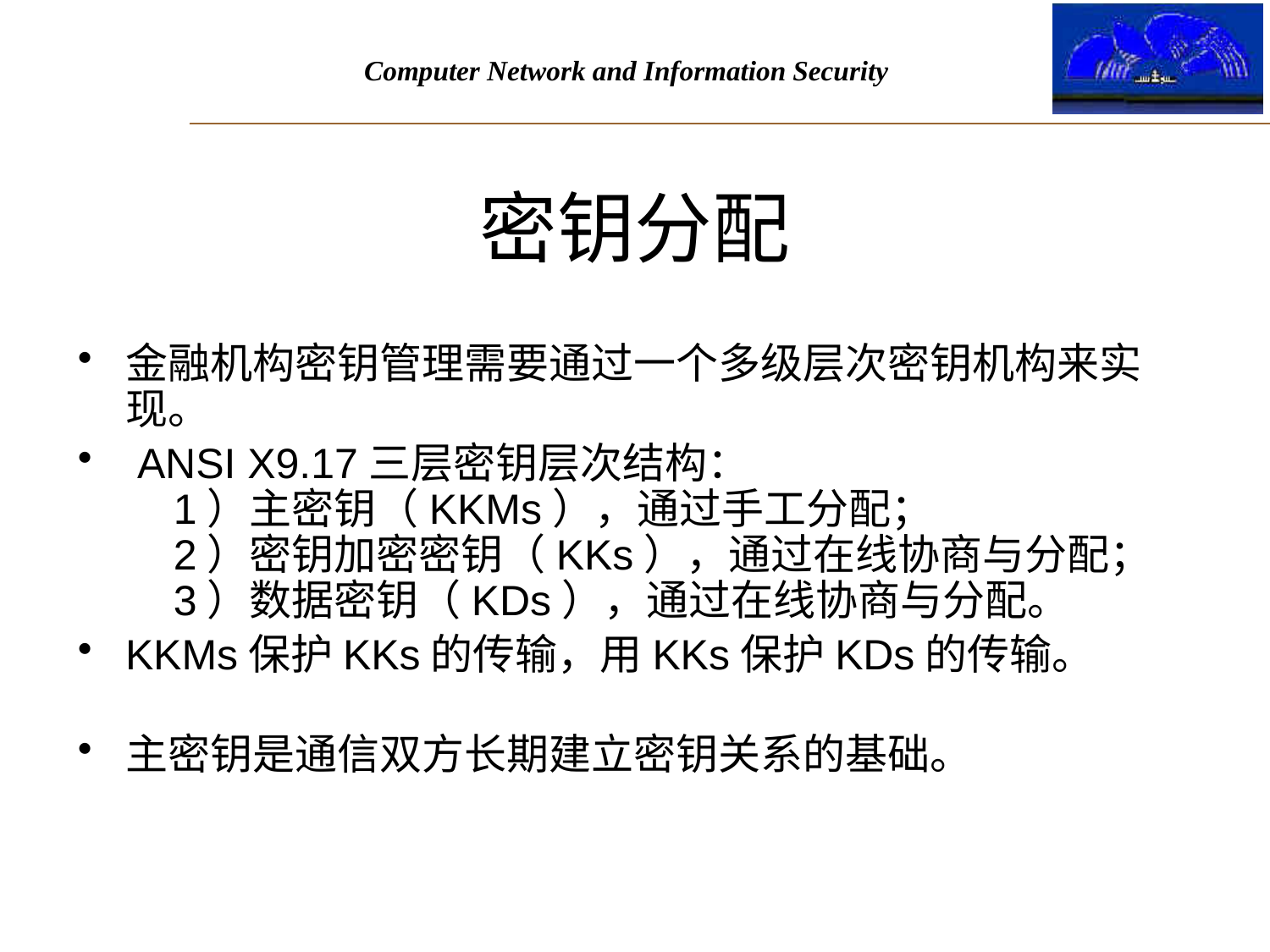

# 密钥分配
金融机构密钥管理需要通过一个多级层次密钥机构来实现。
 ANSI X9.17三层密钥层次结构：
    1）主密钥（KKMs），通过手工分配；
    2）密钥加密密钥（KKs），通过在线协商与分配；
    3）数据密钥（KDs），通过在线协商与分配。
KKMs保护KKs的传输，用KKs保护KDs的传输。
主密钥是通信双方长期建立密钥关系的基础。